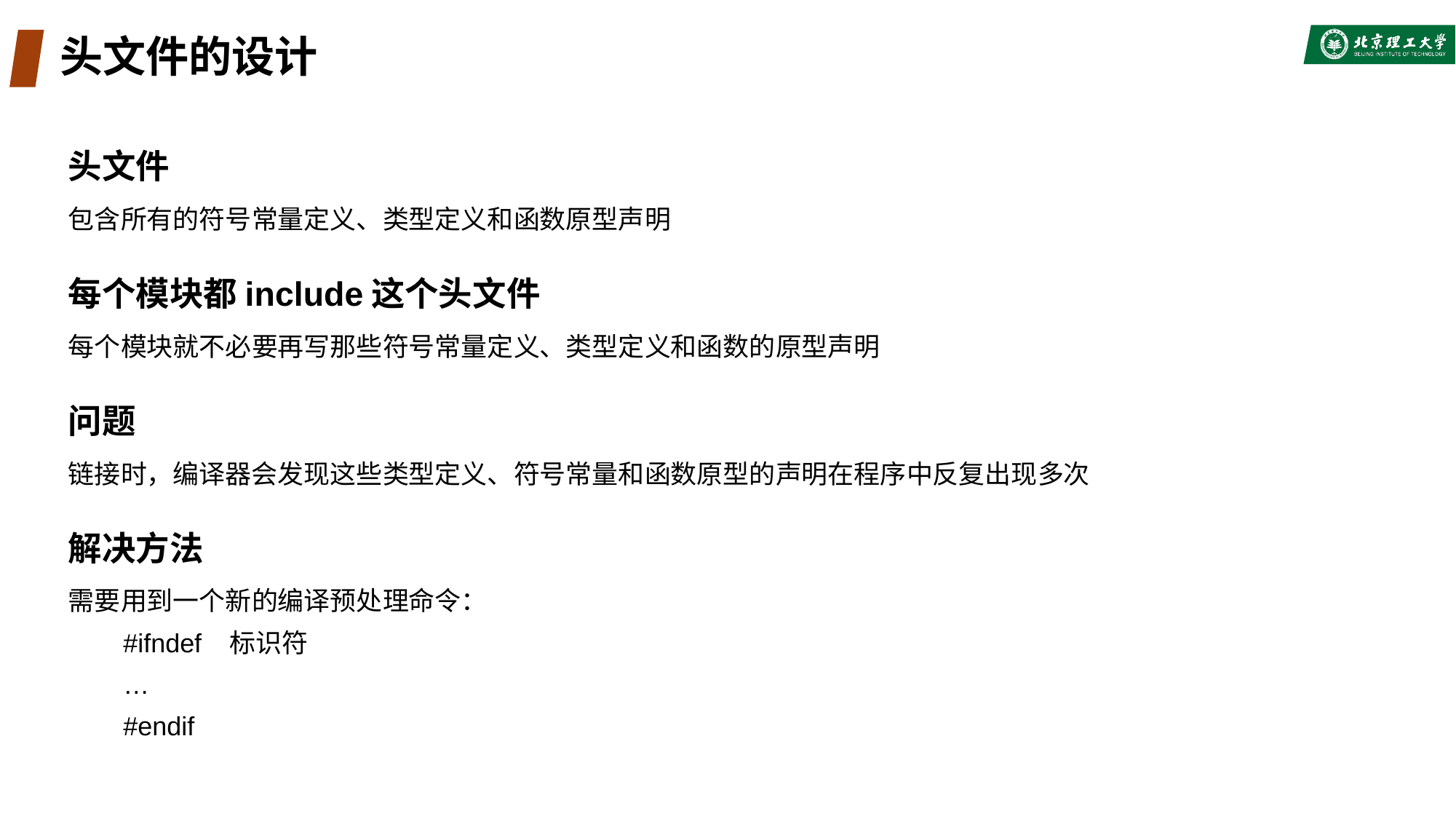

# 头文件的设计
头文件
包含所有的符号常量定义、类型定义和函数原型声明
每个模块都include这个头文件
每个模块就不必要再写那些符号常量定义、类型定义和函数的原型声明
问题
链接时，编译器会发现这些类型定义、符号常量和函数原型的声明在程序中反复出现多次
解决方法
需要用到一个新的编译预处理命令：
#ifndef   标识符
…
#endif